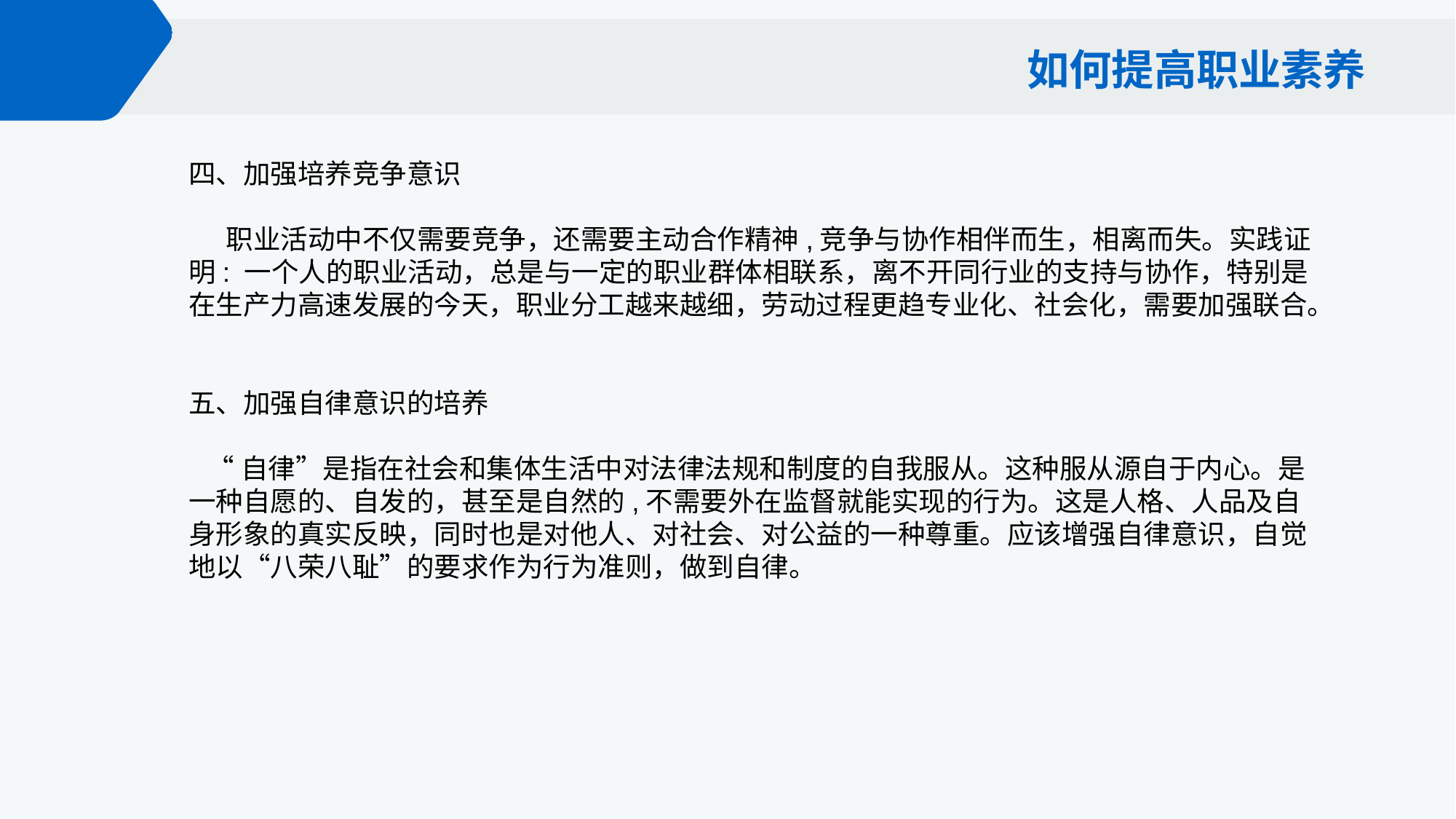

如何提高职业素养
四、加强培养竞争意识

     职业活动中不仅需要竞争，还需要主动合作精神,竞争与协作相伴而生，相离而失。实践证明: 一个人的职业活动，总是与一定的职业群体相联系，离不开同行业的支持与协作，特别是在生产力高速发展的今天，职业分工越来越细，劳动过程更趋专业化、社会化，需要加强联合。
五、加强自律意识的培养

   “自律”是指在社会和集体生活中对法律法规和制度的自我服从。这种服从源自于内心。是一种自愿的、自发的，甚至是自然的,不需要外在监督就能实现的行为。这是人格、人品及自身形象的真实反映，同时也是对他人、对社会、对公益的一种尊重。应该增强自律意识，自觉地以“八荣八耻”的要求作为行为准则，做到自律。